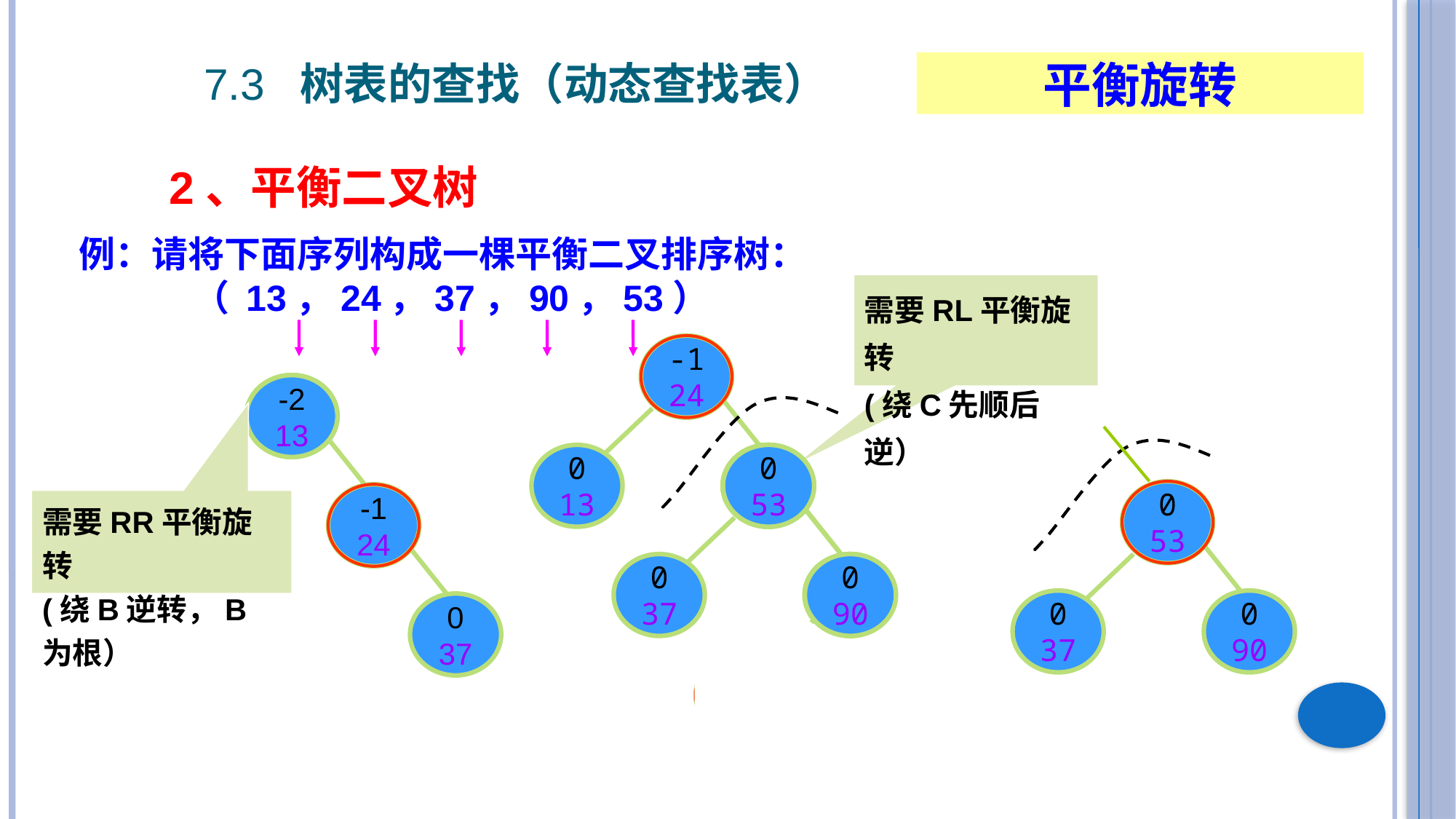

7.3  树表的查找（动态查找表）
平衡旋转
2、平衡二叉树
例：请将下面序列构成一棵平衡二叉排序树：
              （ 13，24，37，90，53）
需要RL平衡旋转
(绕C先顺后逆）

0
24

0
37

0
13
-1
24

0
13
-1
13
-2
13

0
24
0
53

0
90

0
37
-1
37
-2
37
0
53

0
90

-1
24

需要RR平衡旋转
(绕B逆转，B为根）

0
90

0
37
1
90

0
37

0
53